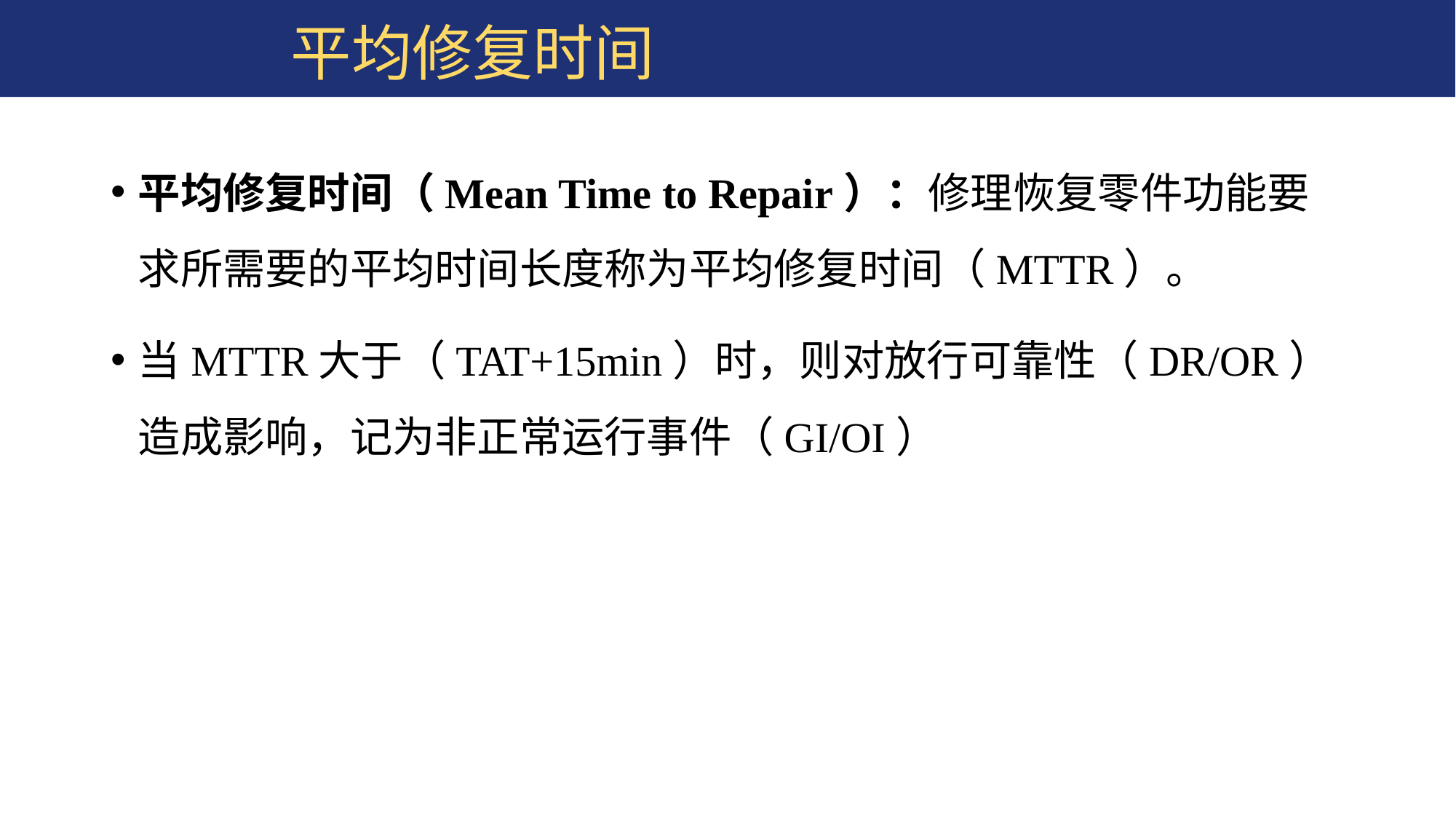

# 平均修复时间
平均修复时间（Mean Time to Repair）：修理恢复零件功能要求所需要的平均时间长度称为平均修复时间（MTTR）。
当MTTR大于（TAT+15min）时，则对放行可靠性（DR/OR）造成影响，记为非正常运行事件（GI/OI）